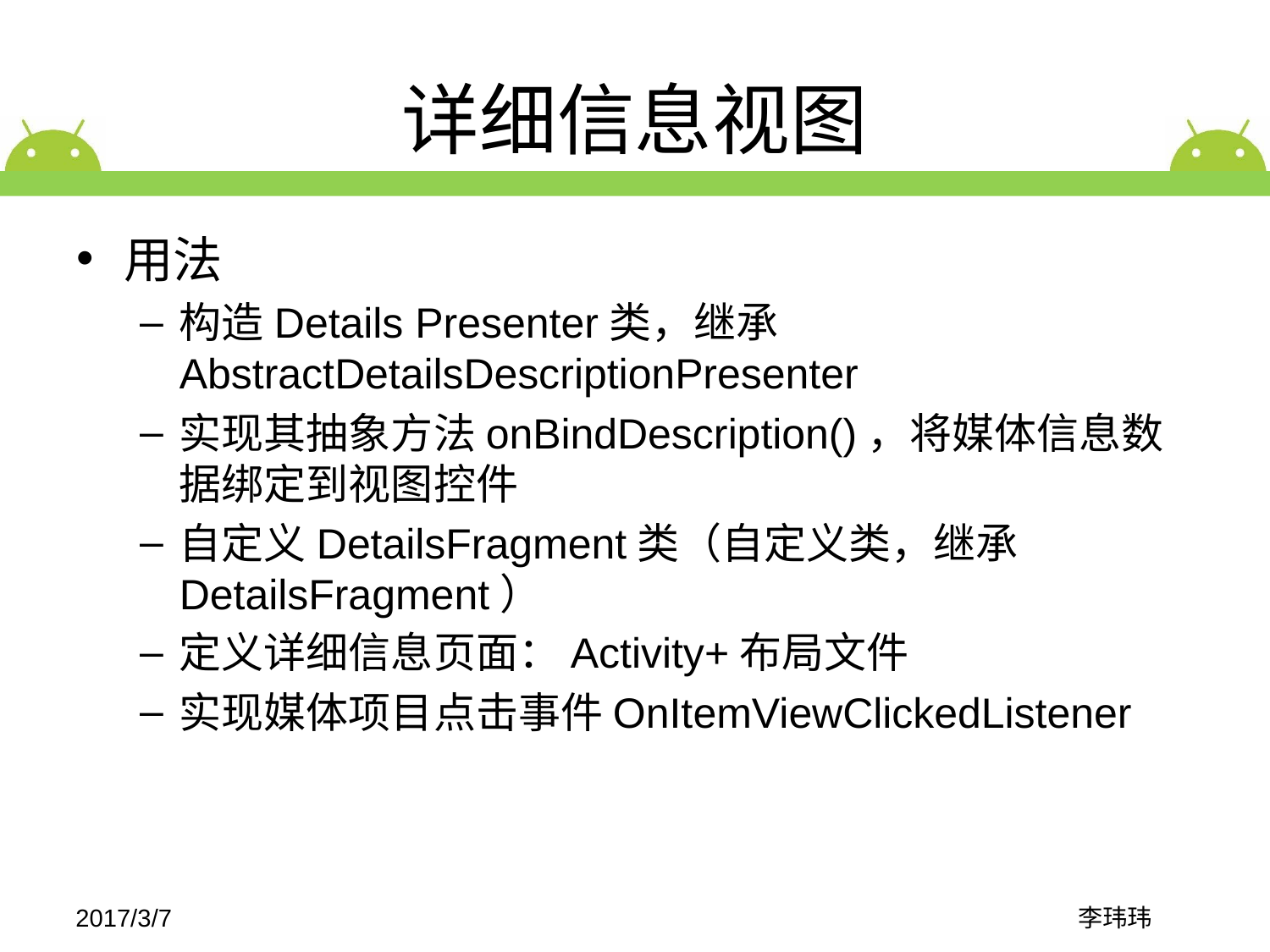

# 详细信息视图
用法
构造Details Presenter类，继承AbstractDetailsDescriptionPresenter
实现其抽象方法onBindDescription()，将媒体信息数据绑定到视图控件
自定义DetailsFragment类（自定义类，继承DetailsFragment）
定义详细信息页面：Activity+布局文件
实现媒体项目点击事件OnItemViewClickedListener